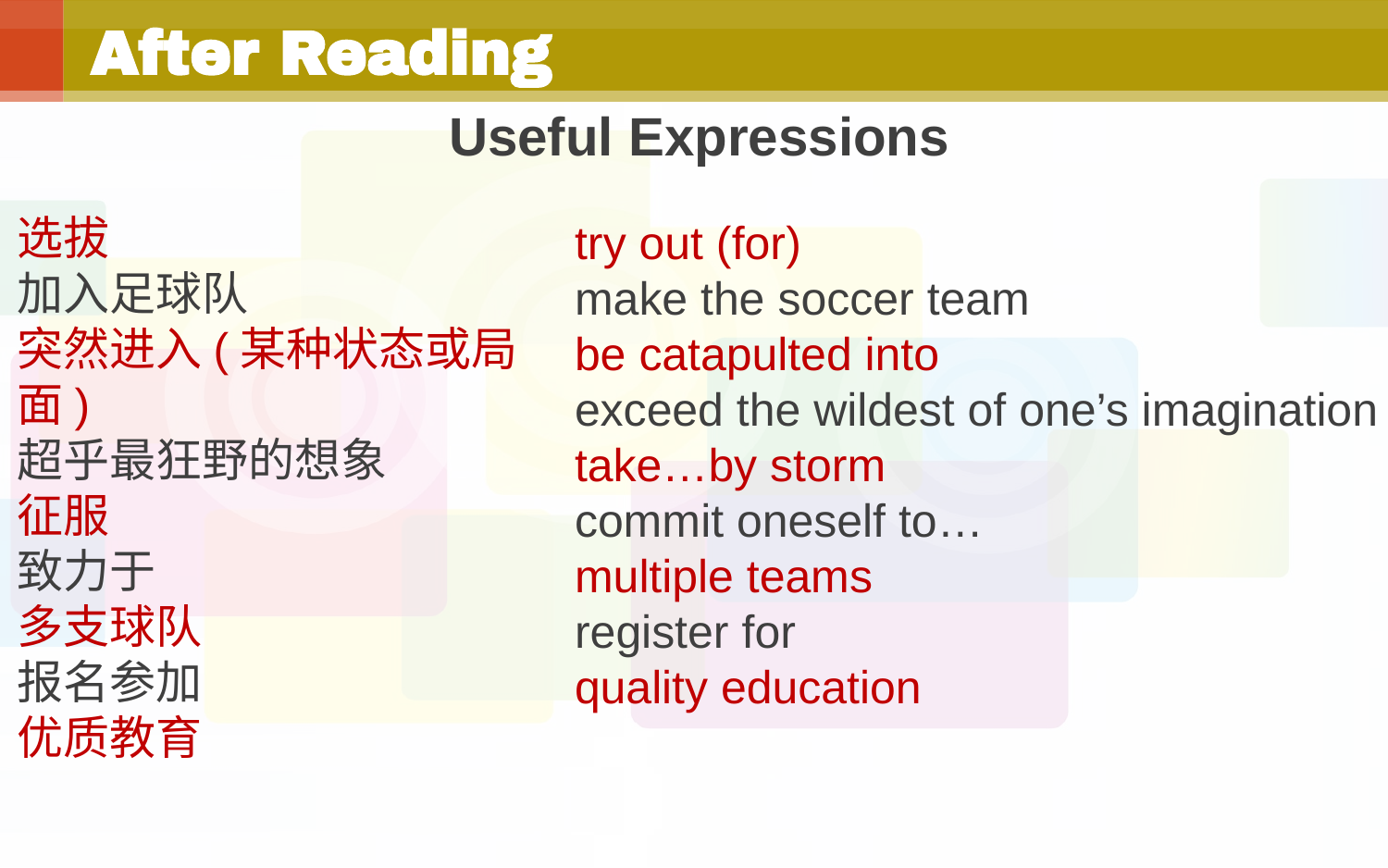

# After Reading
Useful Expressions
选拔
加入足球队
突然进入(某种状态或局面)
超乎最狂野的想象
征服
致力于
多支球队
报名参加
优质教育
try out (for)
make the soccer team
be catapulted into
exceed the wildest of one’s imagination
take…by storm
commit oneself to…
multiple teams
register for
quality education